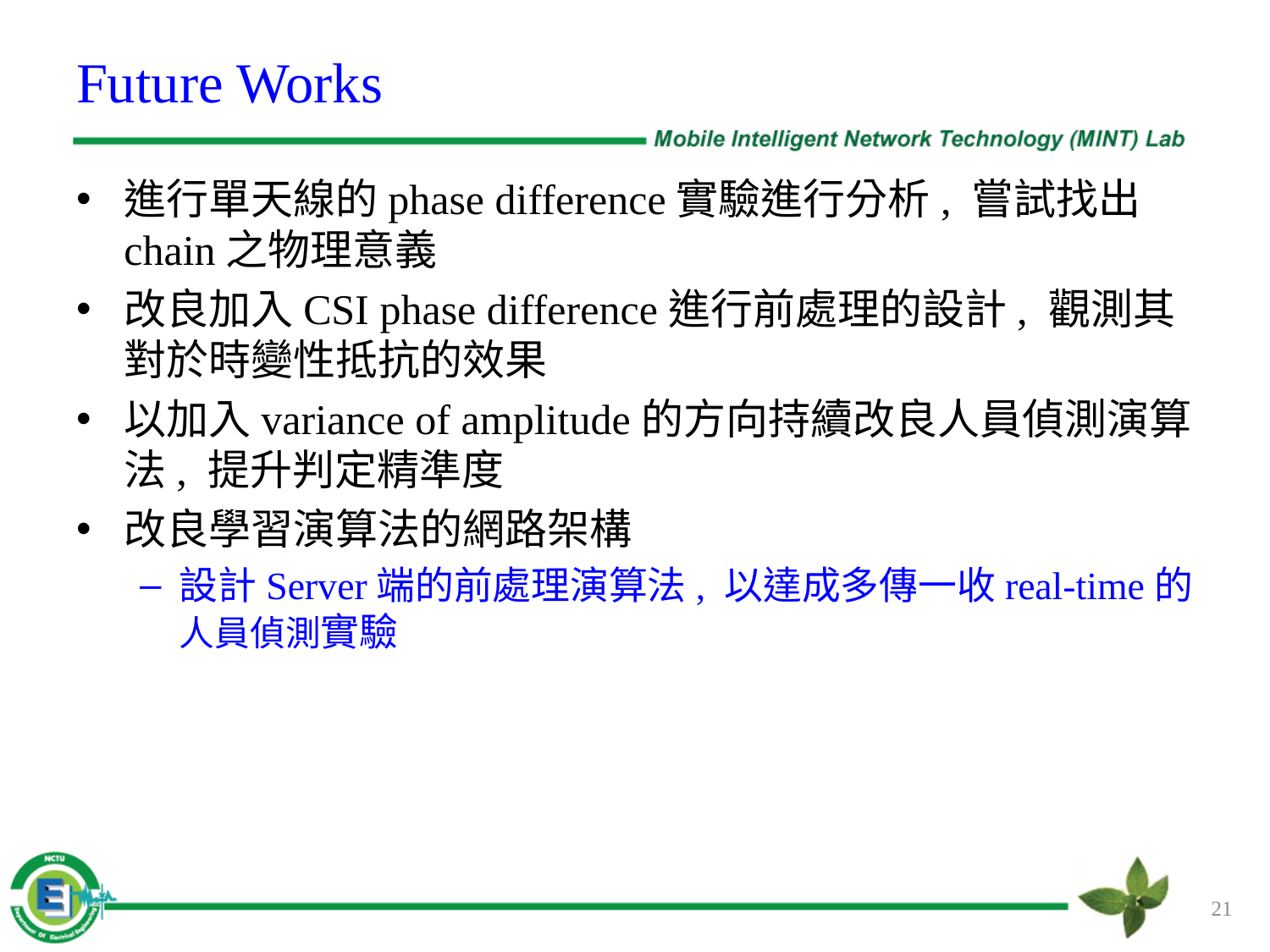

# Future Works
進行單天線的phase difference實驗進行分析, 嘗試找出chain之物理意義
改良加入CSI phase difference進行前處理的設計, 觀測其對於時變性抵抗的效果
以加入variance of amplitude的方向持續改良人員偵測演算法, 提升判定精準度
改良學習演算法的網路架構
設計Server端的前處理演算法, 以達成多傳一收real-time的人員偵測實驗

21